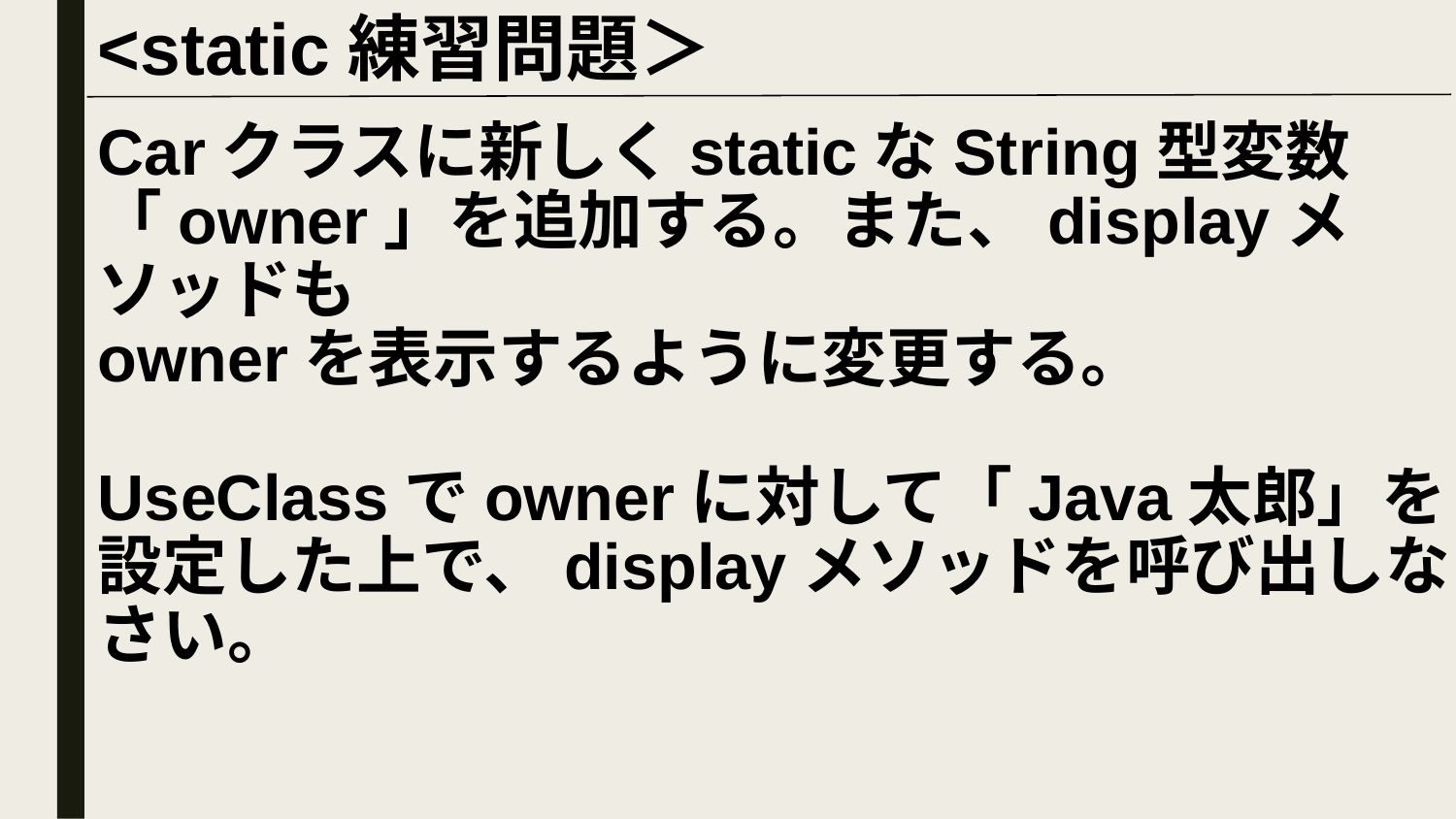

# <static練習問題＞
Carクラスに新しくstaticなString型変数「owner」を追加する。また、displayメソッドも
ownerを表示するように変更する。

UseClassでownerに対して「Java太郎」を
設定した上で、displayメソッドを呼び出しなさい。